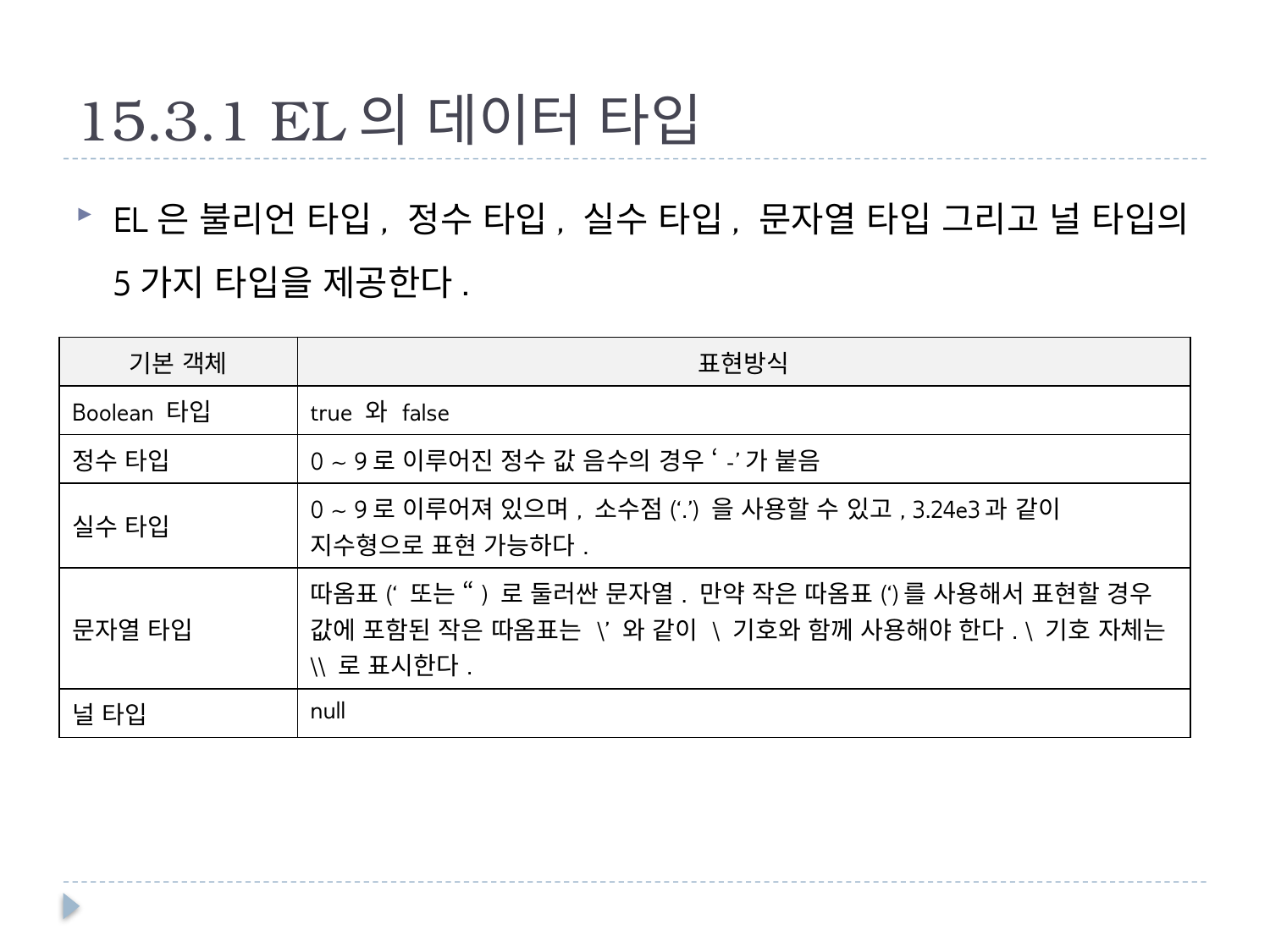

# 15.3.1 EL의 데이터 타입
EL은 불리언 타입, 정수 타입, 실수 타입, 문자열 타입 그리고 널 타입의 5가지 타입을 제공한다.
| 기본 객체 | 표현방식 |
| --- | --- |
| Boolean 타입 | true 와 false |
| 정수 타입 | 0 ~ 9로 이루어진 정수 값 음수의 경우 ‘-’가 붙음 |
| 실수 타입 | 0 ~ 9로 이루어져 있으며, 소수점(‘.’) 을 사용할 수 있고, 3.24e3과 같이 지수형으로 표현 가능하다. |
| 문자열 타입 | 따옴표(‘ 또는 “) 로 둘러싼 문자열. 만약 작은 따옴표(‘)를 사용해서 표현할 경우 값에 포함된 작은 따옴표는 \’ 와 같이 \ 기호와 함께 사용해야 한다. \ 기호 자체는 \\ 로 표시한다. |
| 널 타입 | null |